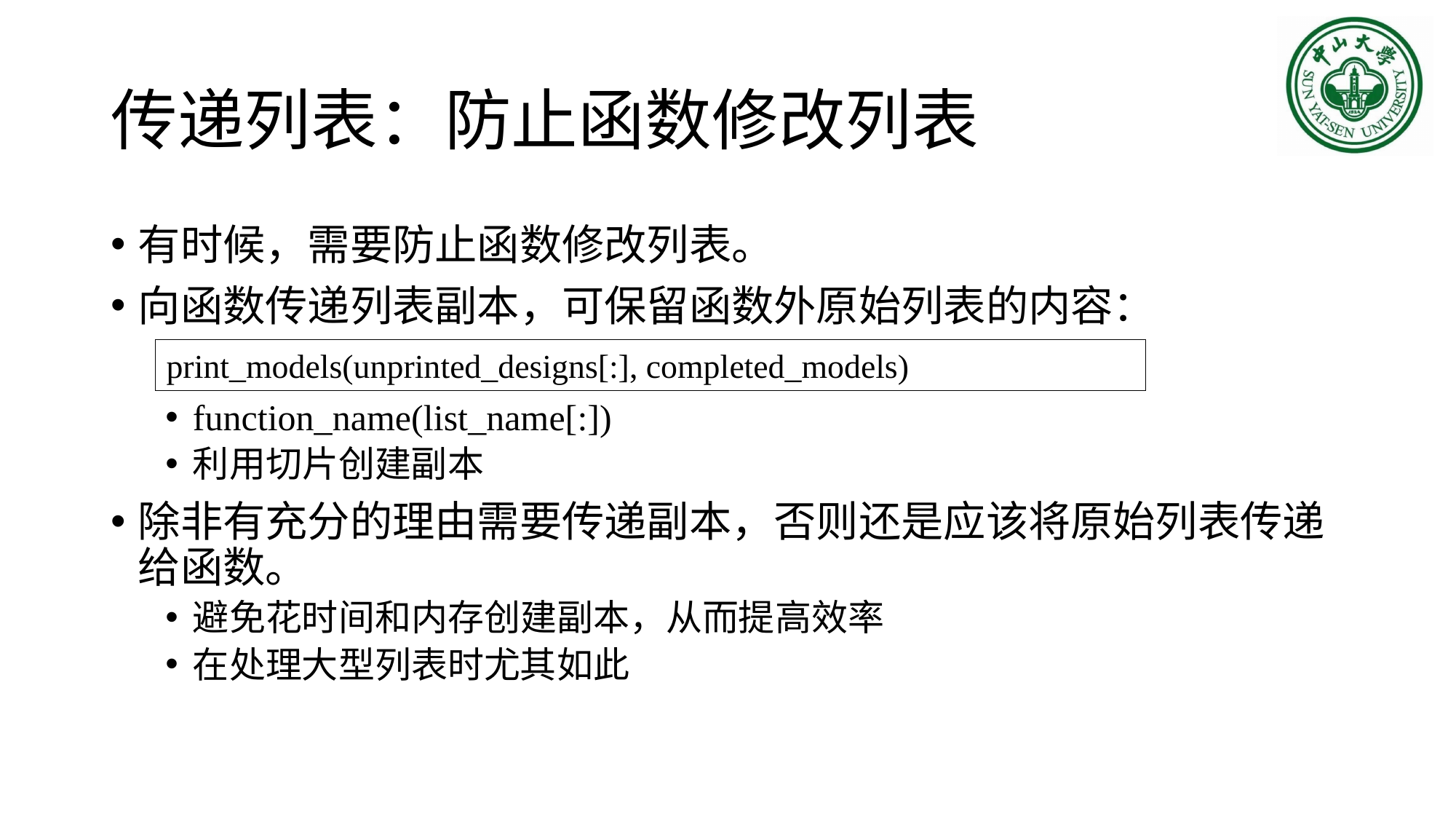

# 传递列表：防止函数修改列表
有时候，需要防止函数修改列表。
向函数传递列表副本，可保留函数外原始列表的内容：

function_name(list_name[:])
利用切片创建副本
除非有充分的理由需要传递副本，否则还是应该将原始列表传递给函数。
避免花时间和内存创建副本，从而提高效率
在处理大型列表时尤其如此
print_models(unprinted_designs[:], completed_models)